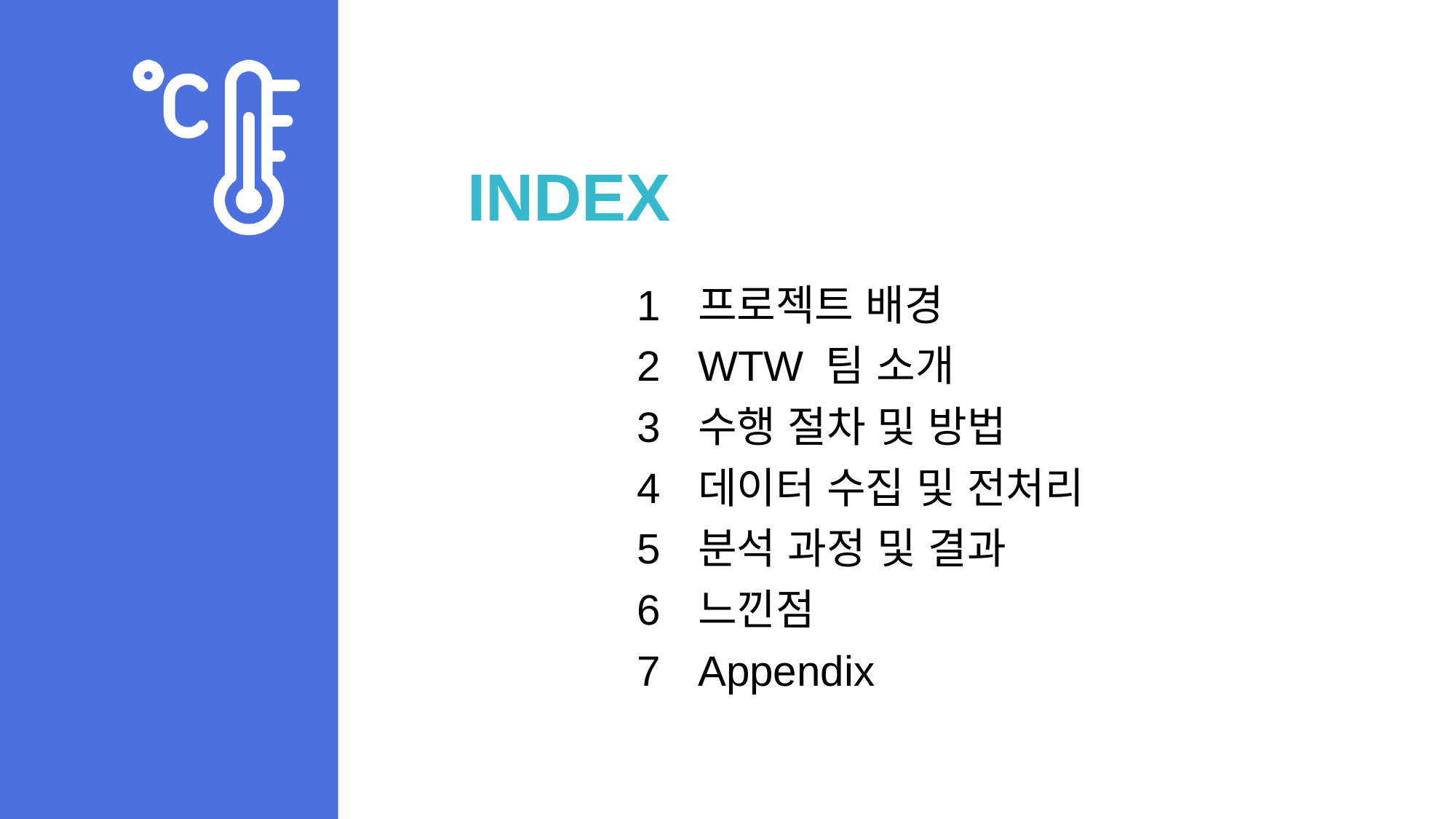

# INDEX
프로젝트 배경
WTW 팀 소개
수행 절차 및 방법
데이터 수집 및 전처리
분석 과정 및 결과
느낀점
Appendix